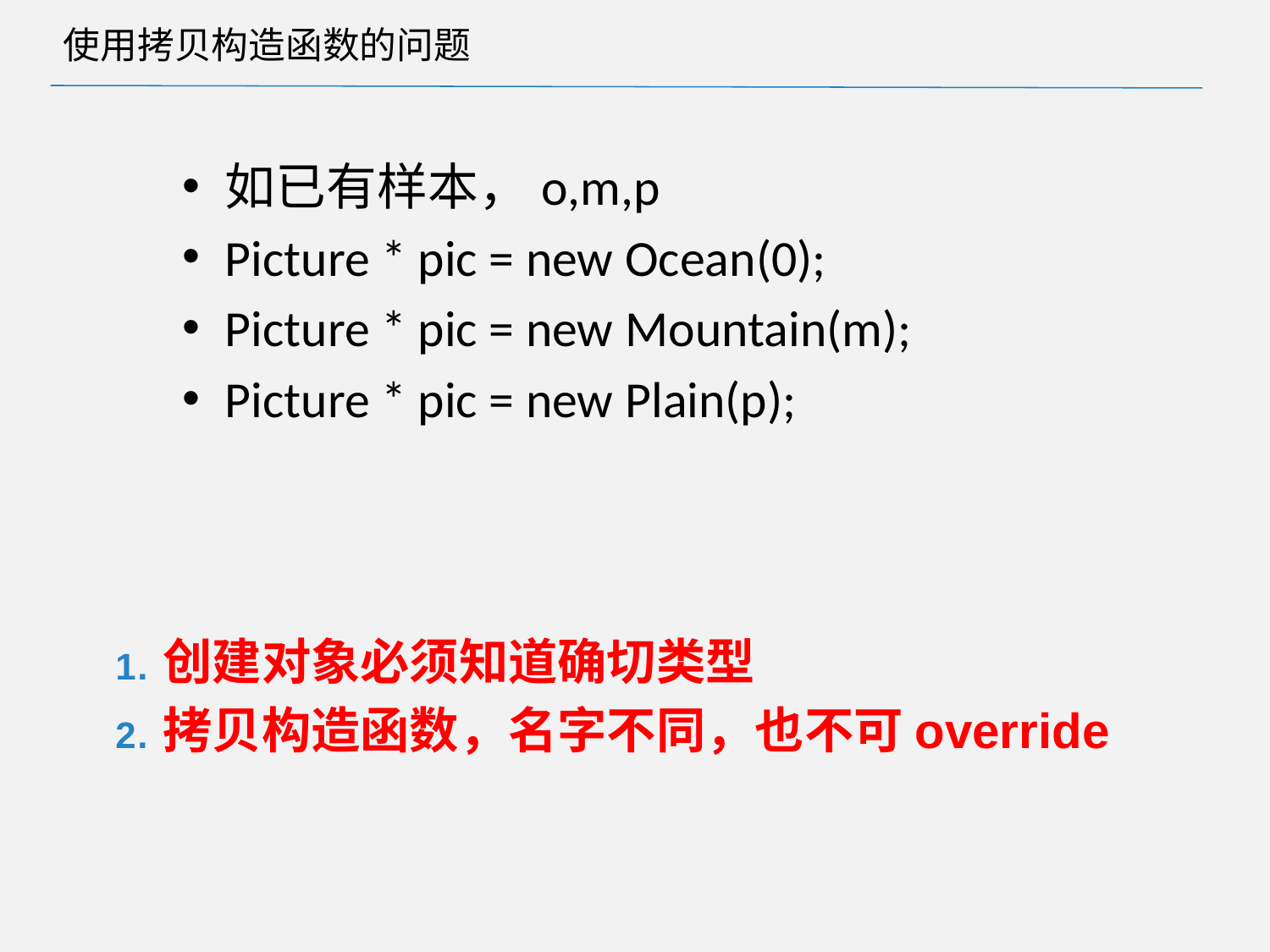

# 使用拷贝构造函数的问题
如已有样本，o,m,p
Picture * pic = new Ocean(0);
Picture * pic = new Mountain(m);
Picture * pic = new Plain(p);
创建对象必须知道确切类型
拷贝构造函数，名字不同，也不可override